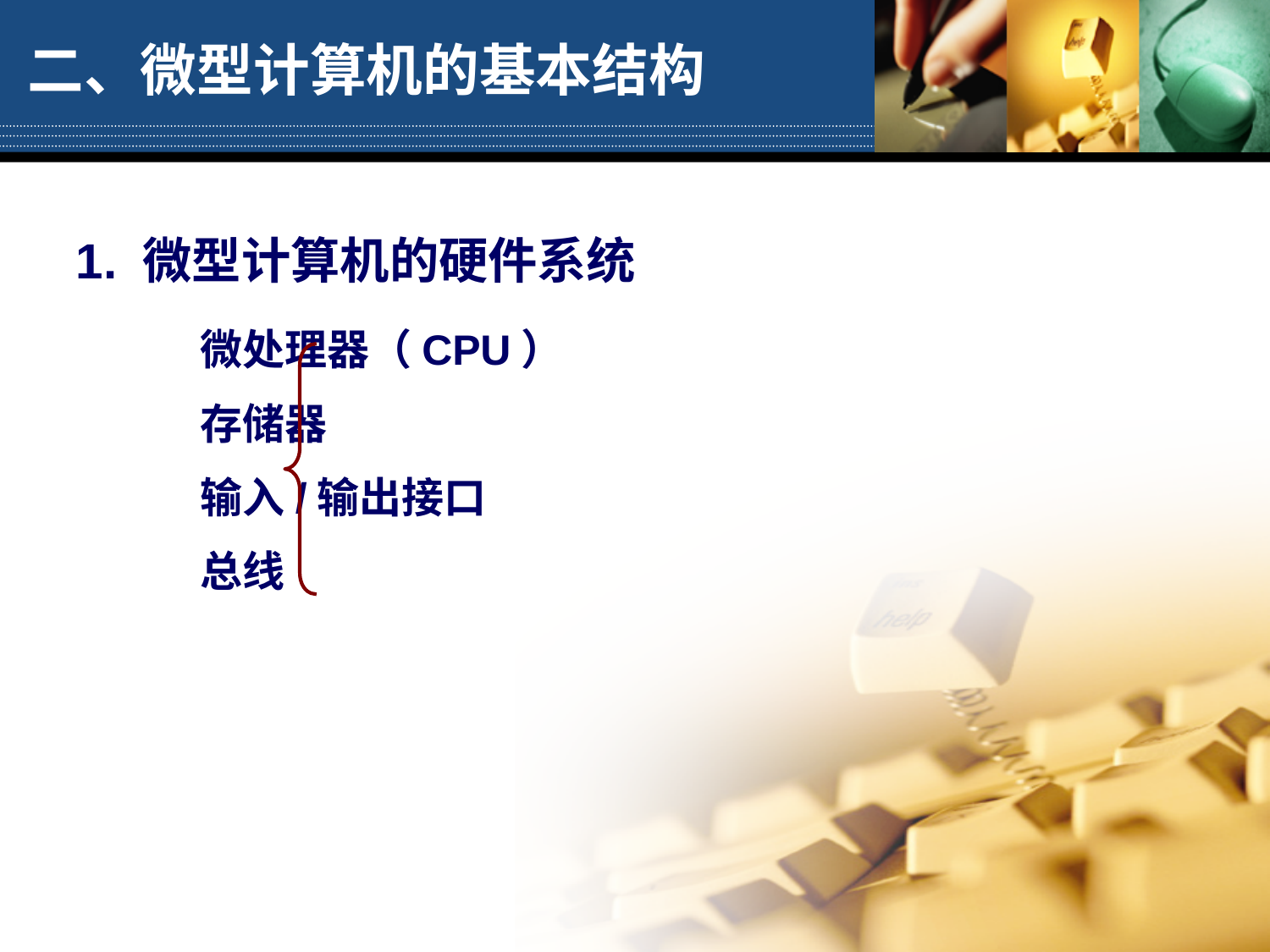

# 二、微型计算机的基本结构
1. 微型计算机的硬件系统
          微处理器（CPU）
            存储器
            输入/输出接口
            总线